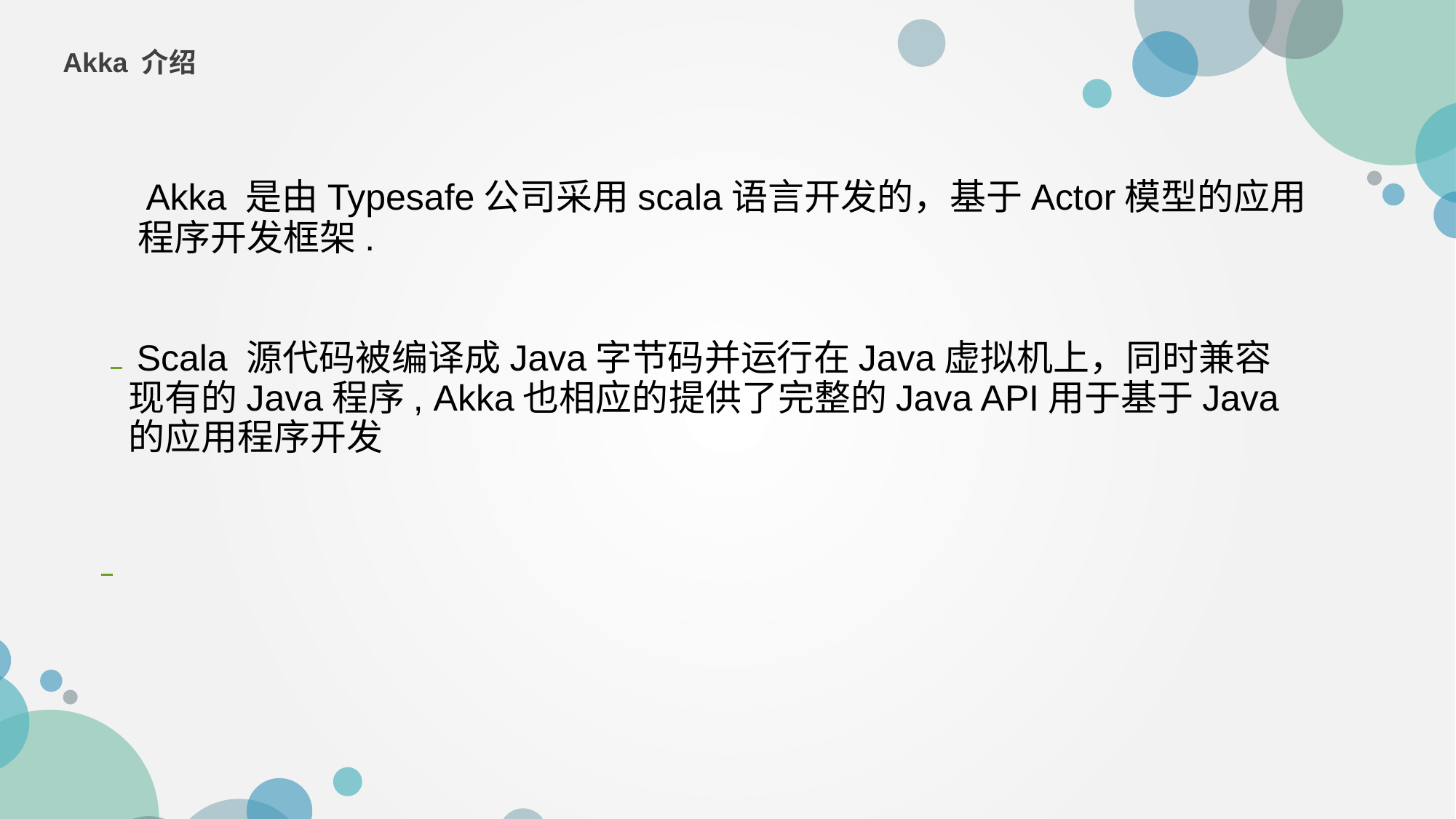

Akka 介绍
   Akka 是由Typesafe公司采用scala语言开发的，基于Actor模型的应用程序开发框架.

   Scala 源代码被编译成Java字节码并运行在Java虚拟机上，同时兼容现有的Java程序, Akka也相应的提供了完整的Java API用于基于Java的应用程序开发